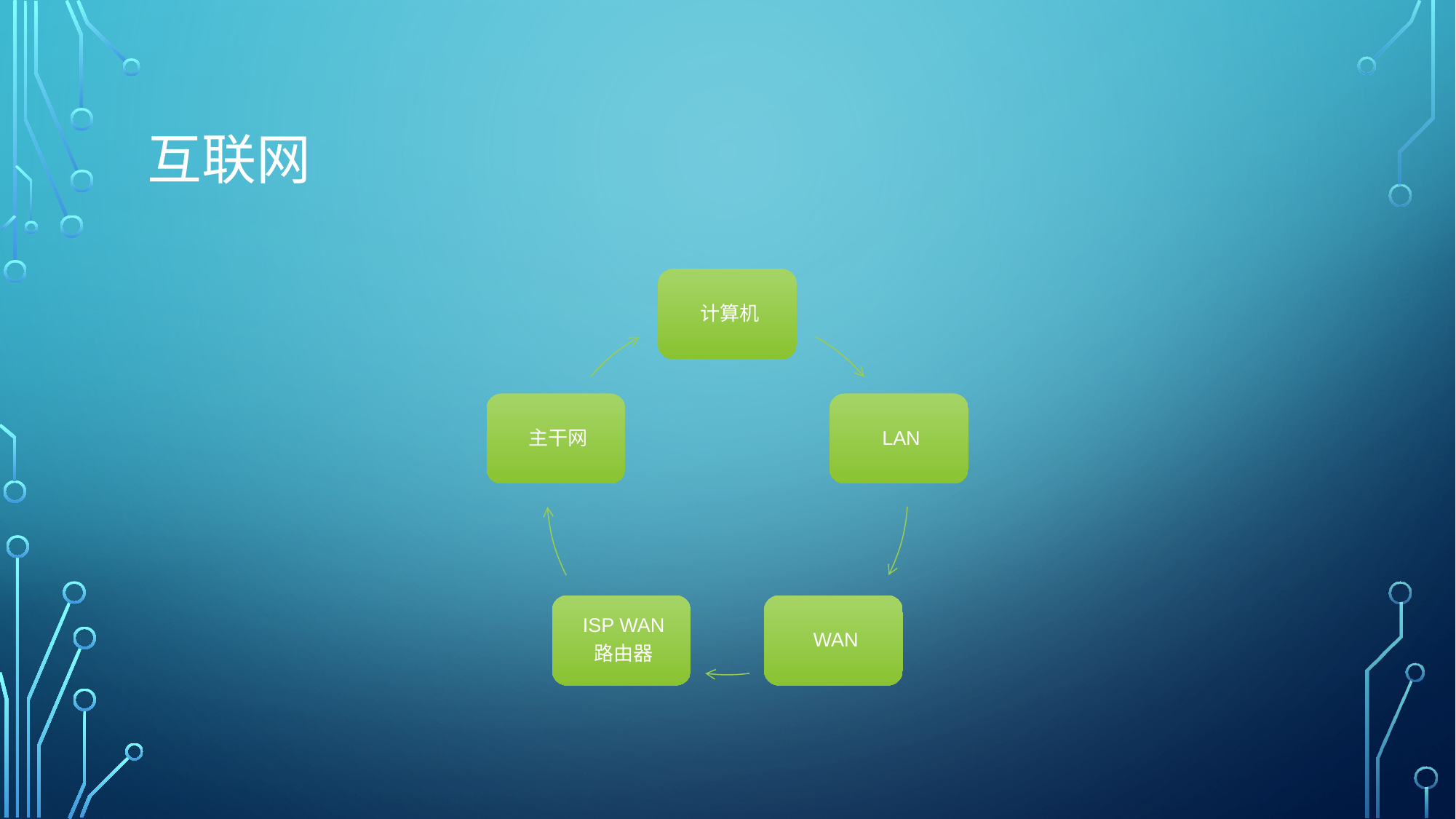

# 互联网
计算机
LAN
WAN
ISP WAN
路由器
主干网